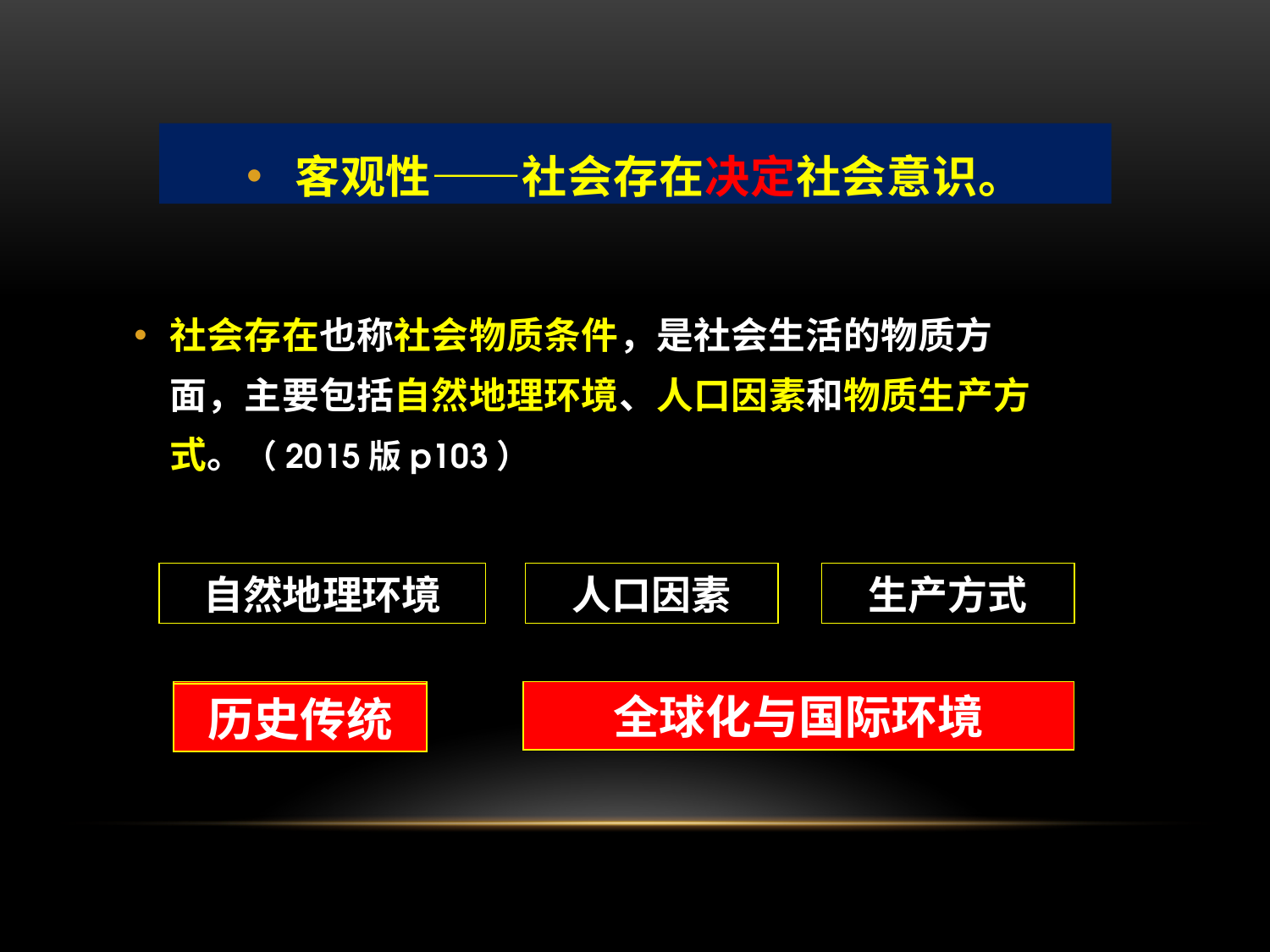

客观性——社会存在决定社会意识。
社会存在也称社会物质条件，是社会生活的物质方面，主要包括自然地理环境、人口因素和物质生产方式。（2015版p103）
生产方式
自然地理环境
人口因素
历史传统
全球化与国际环境
历史传统